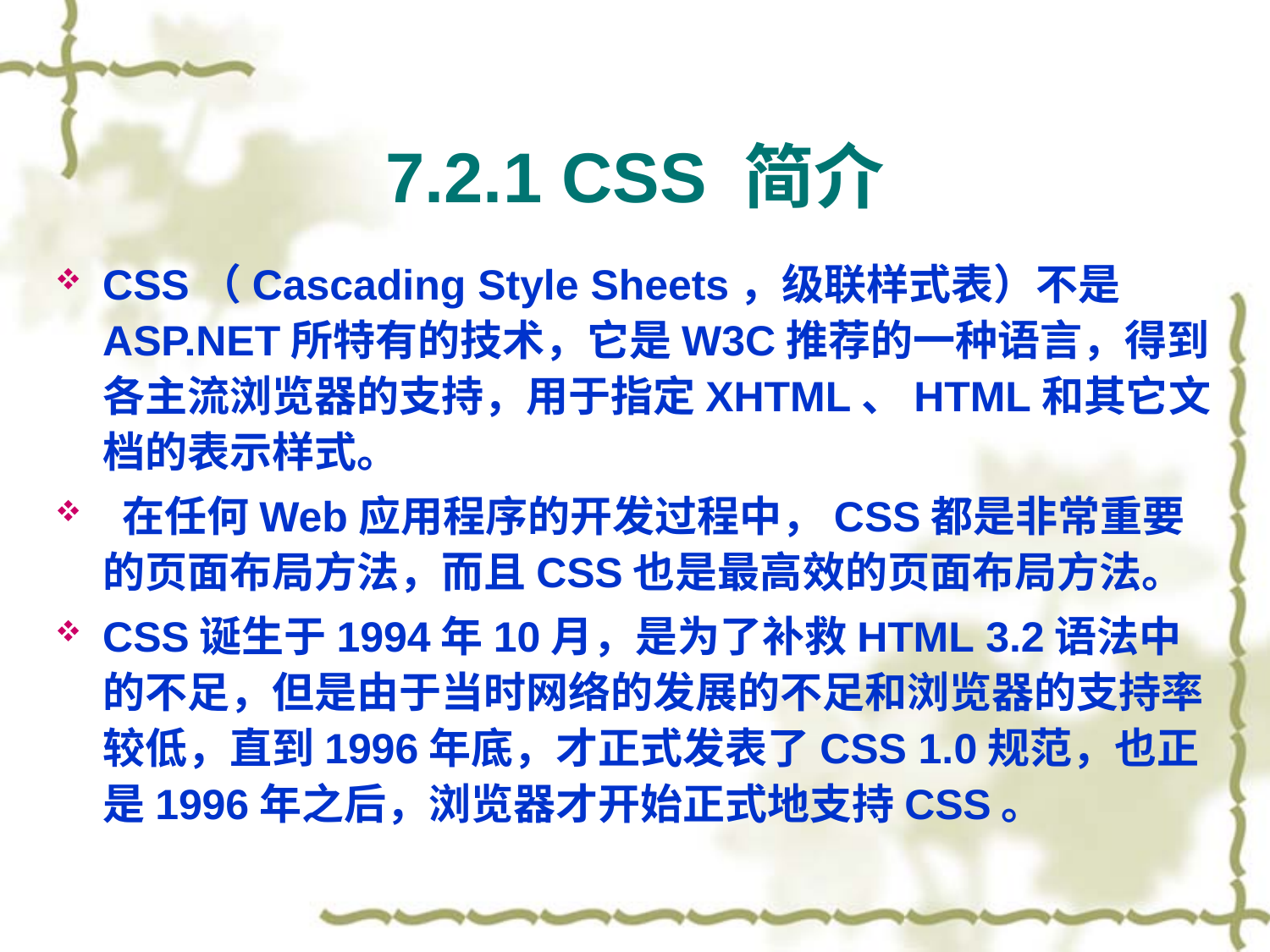

# 7.2.1 CSS 简介
CSS（Cascading Style Sheets，级联样式表）不是ASP.NET所特有的技术，它是W3C推荐的一种语言，得到各主流浏览器的支持，用于指定XHTML、HTML和其它文档的表示样式。
 在任何Web应用程序的开发过程中，CSS都是非常重要的页面布局方法，而且CSS也是最高效的页面布局方法。
CSS诞生于1994年10月，是为了补救HTML 3.2语法中的不足，但是由于当时网络的发展的不足和浏览器的支持率较低，直到1996年底，才正式发表了CSS 1.0规范，也正是1996年之后，浏览器才开始正式地支持CSS。